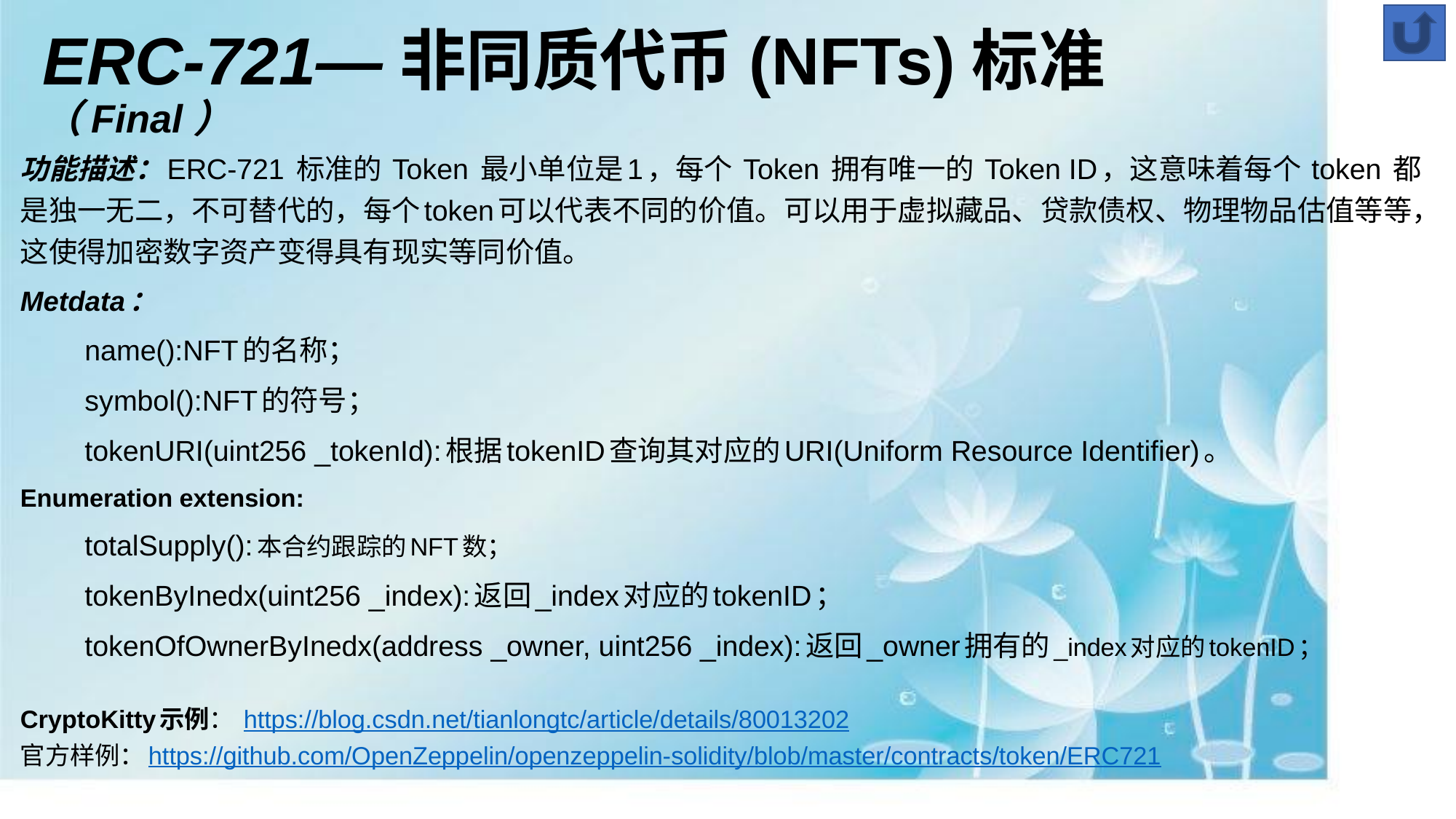

# ERC-721—非同质代币(NFTs)标准 （Final）

功能描述：ERC-721 标准的 Token 最小单位是1，每个 Token 拥有唯一的 Token ID，这意味着每个 token 都是独一无二，不可替代的，每个token可以代表不同的价值。可以用于虚拟藏品、贷款债权、物理物品估值等等，这使得加密数字资产变得具有现实等同价值。
Metdata：
	name():NFT的名称；
	symbol():NFT的符号；
	tokenURI(uint256 _tokenId):根据tokenID查询其对应的URI(Uniform Resource Identifier)。
Enumeration extension:
	totalSupply():本合约跟踪的NFT数；
	tokenByInedx(uint256 _index):返回_index对应的tokenID；
	tokenOfOwnerByInedx(address _owner, uint256 _index):返回_owner拥有的_index对应的tokenID；

CryptoKitty示例： https://blog.csdn.net/tianlongtc/article/details/80013202
官方样例：https://github.com/OpenZeppelin/openzeppelin-solidity/blob/master/contracts/token/ERC721